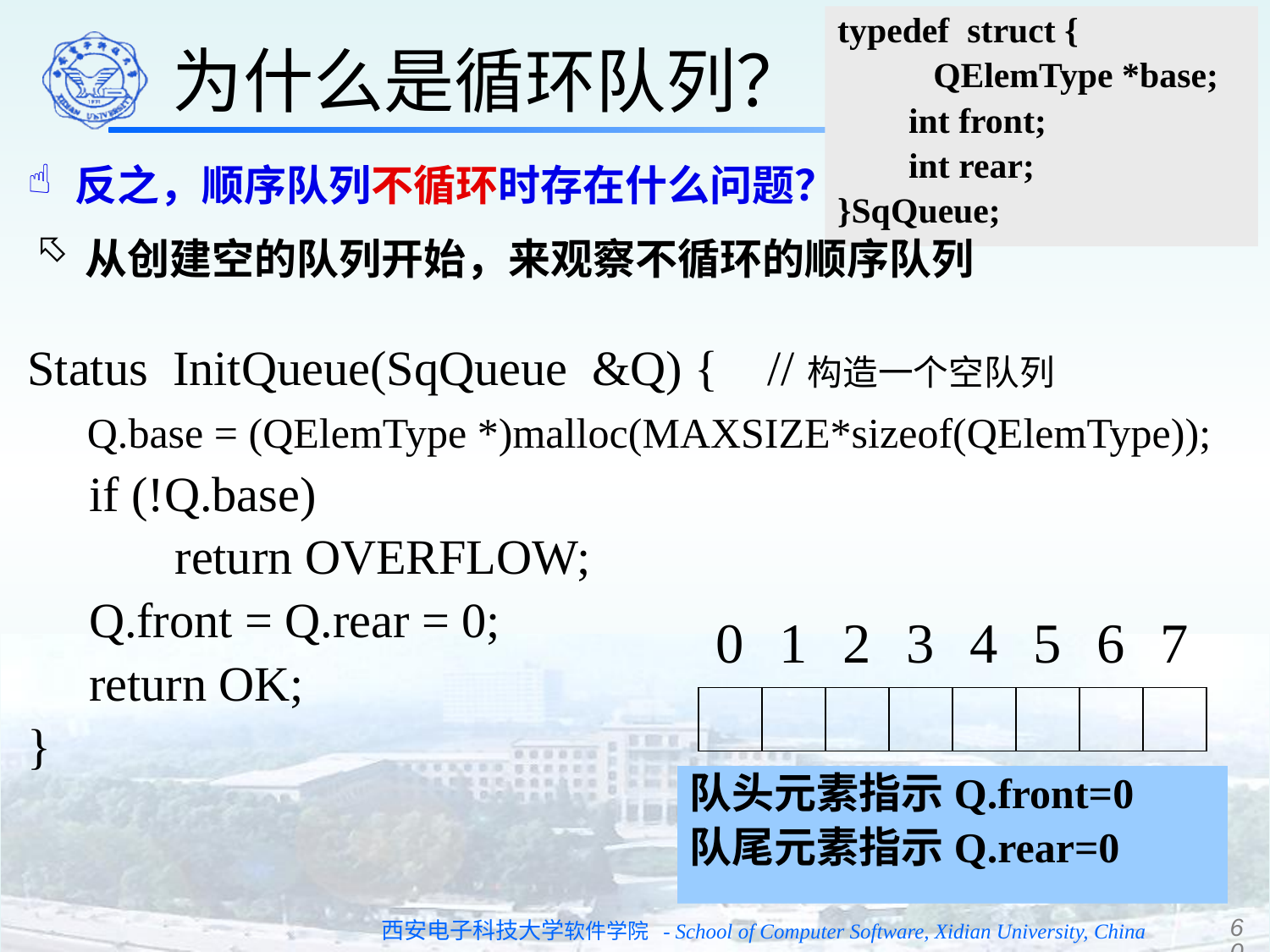

为什么是循环队列？
typedef  struct {
 　　QElemType *base;
        int front;
        int rear;
}SqQueue;
反之，顺序队列不循环时存在什么问题？
从创建空的队列开始，来观察不循环的顺序队列
Status  InitQueue(SqQueue  &Q) {    //构造一个空队列
     Q.base = (QElemType *)malloc(MAXSIZE*sizeof(QElemType));
     if (!Q.base)
            return OVERFLOW;
     Q.front = Q.rear = 0;
     return OK;
}
0
1
2
3
4
5
6
7

队头元素指示Q.front=0
队尾元素指示Q.rear=0
60